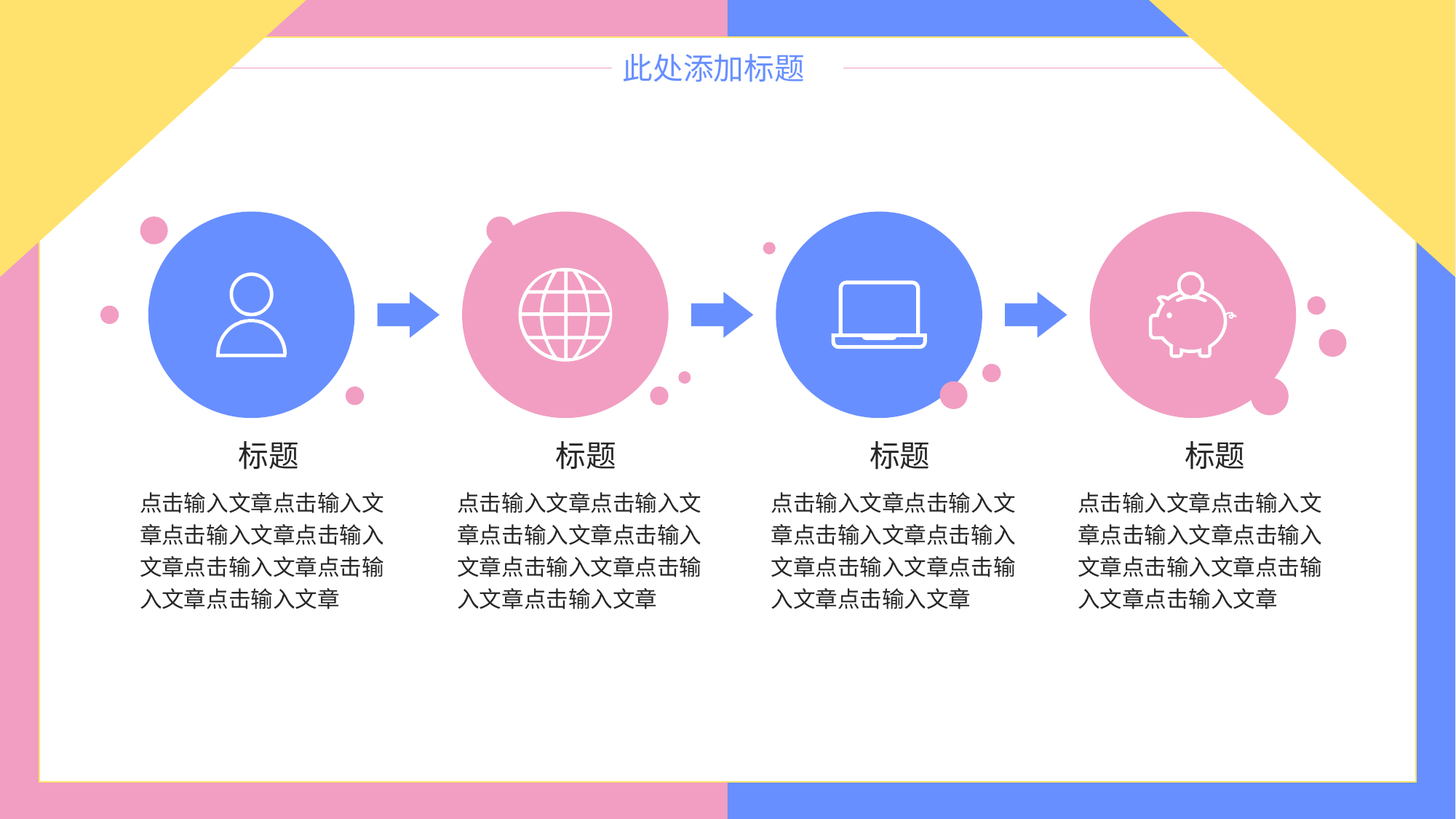

此处添加标题

标题
点击输入文章点击输入文章点击输入文章点击输入文章点击输入文章点击输入文章点击输入文章
标题
点击输入文章点击输入文章点击输入文章点击输入文章点击输入文章点击输入文章点击输入文章
标题
点击输入文章点击输入文章点击输入文章点击输入文章点击输入文章点击输入文章点击输入文章
标题
点击输入文章点击输入文章点击输入文章点击输入文章点击输入文章点击输入文章点击输入文章